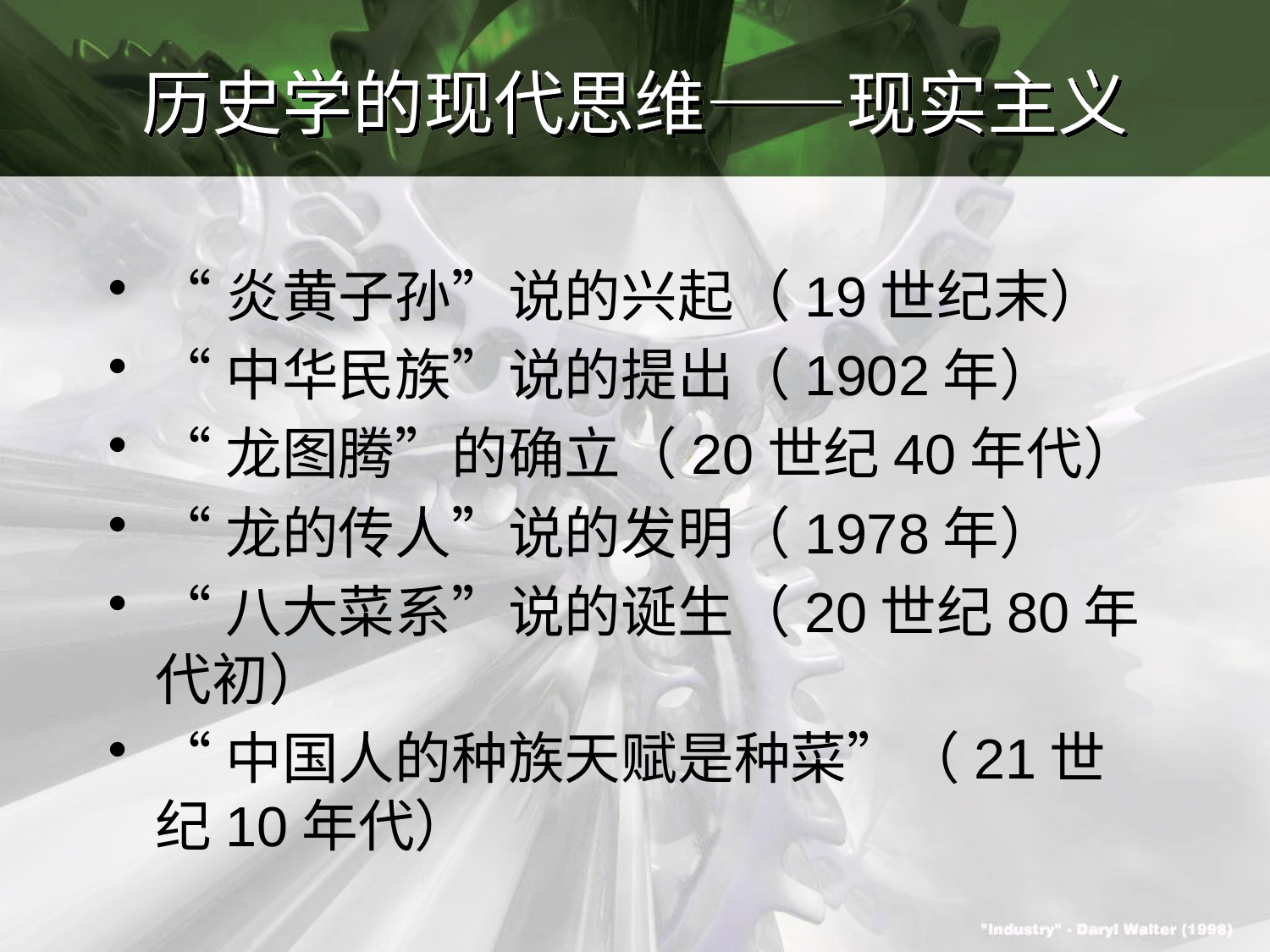

# 历史学的现代思维——现实主义
“炎黄子孙”说的兴起（19世纪末）
“中华民族”说的提出（1902年）
“龙图腾”的确立（20世纪40年代）
“龙的传人”说的发明（1978年）
“八大菜系”说的诞生（20世纪80年代初）
“中国人的种族天赋是种菜”（21世纪10年代）